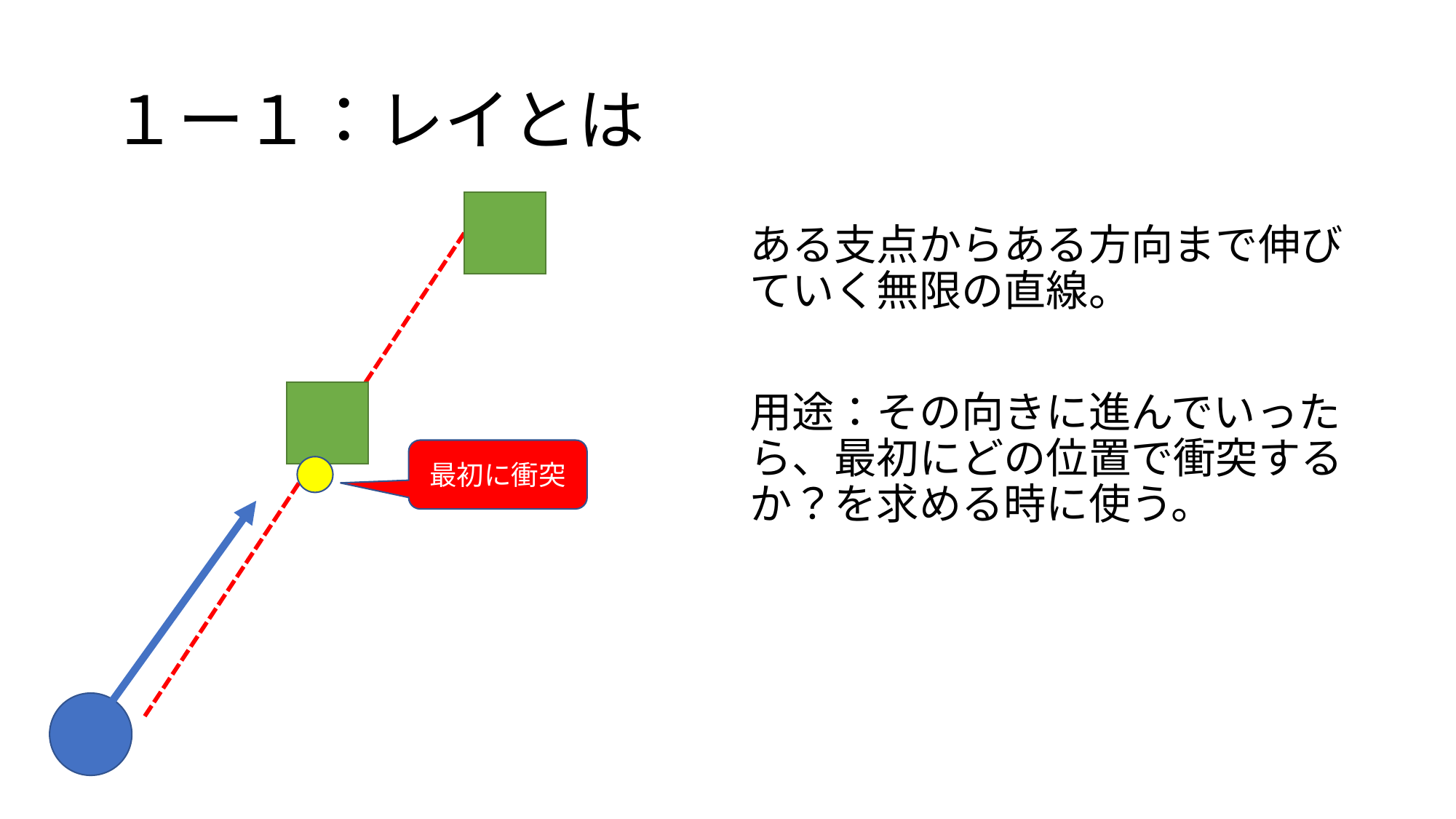

# １ー１：レイとは

ある支点からある方向まで伸びていく無限の直線。

用途：その向きに進んでいったら、最初にどの位置で衝突するか？を求める時に使う。

最初に衝突